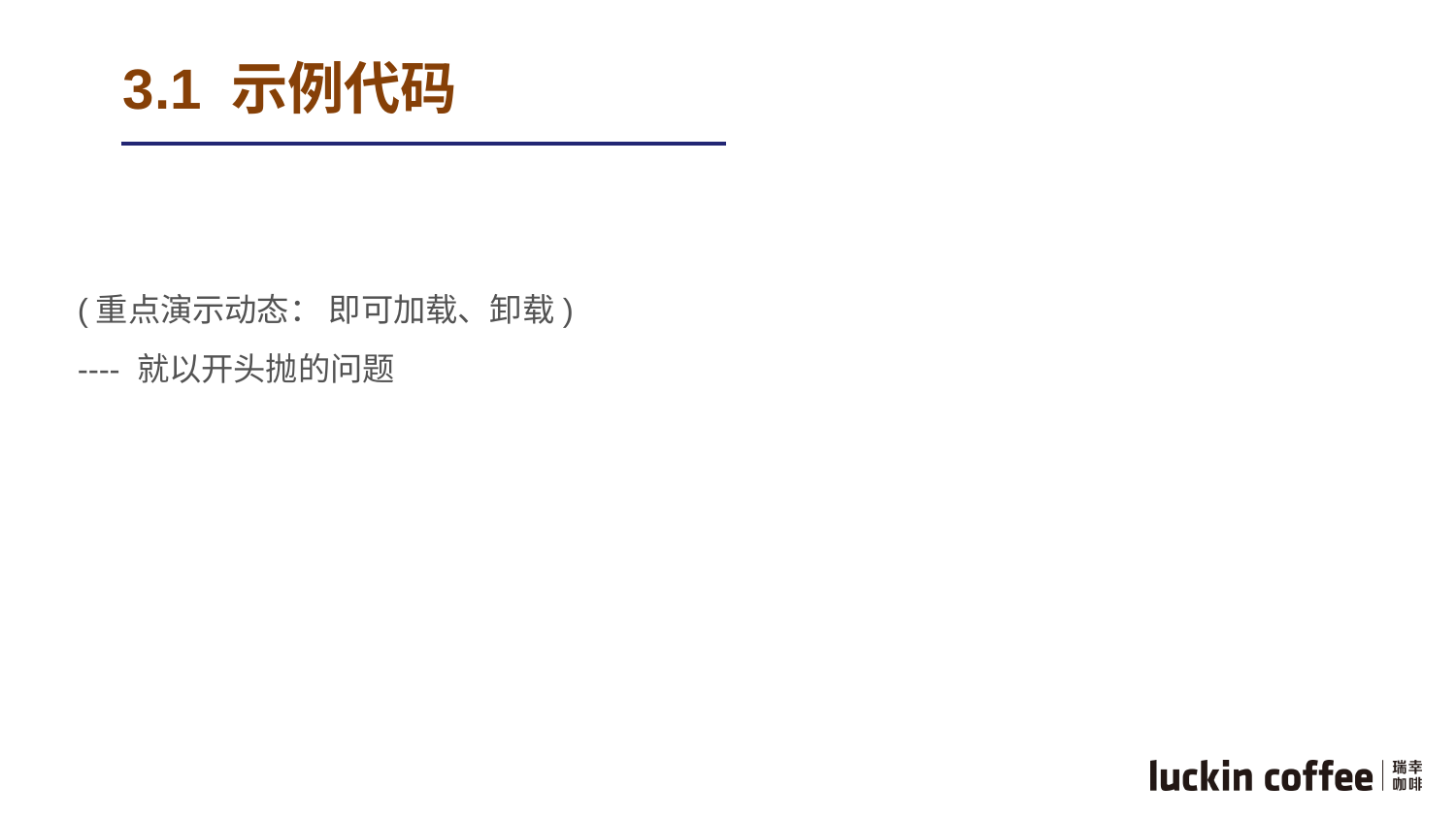

# 3.1 示例代码

(重点演示动态： 即可加载、卸载)
---- 就以开头抛的问题